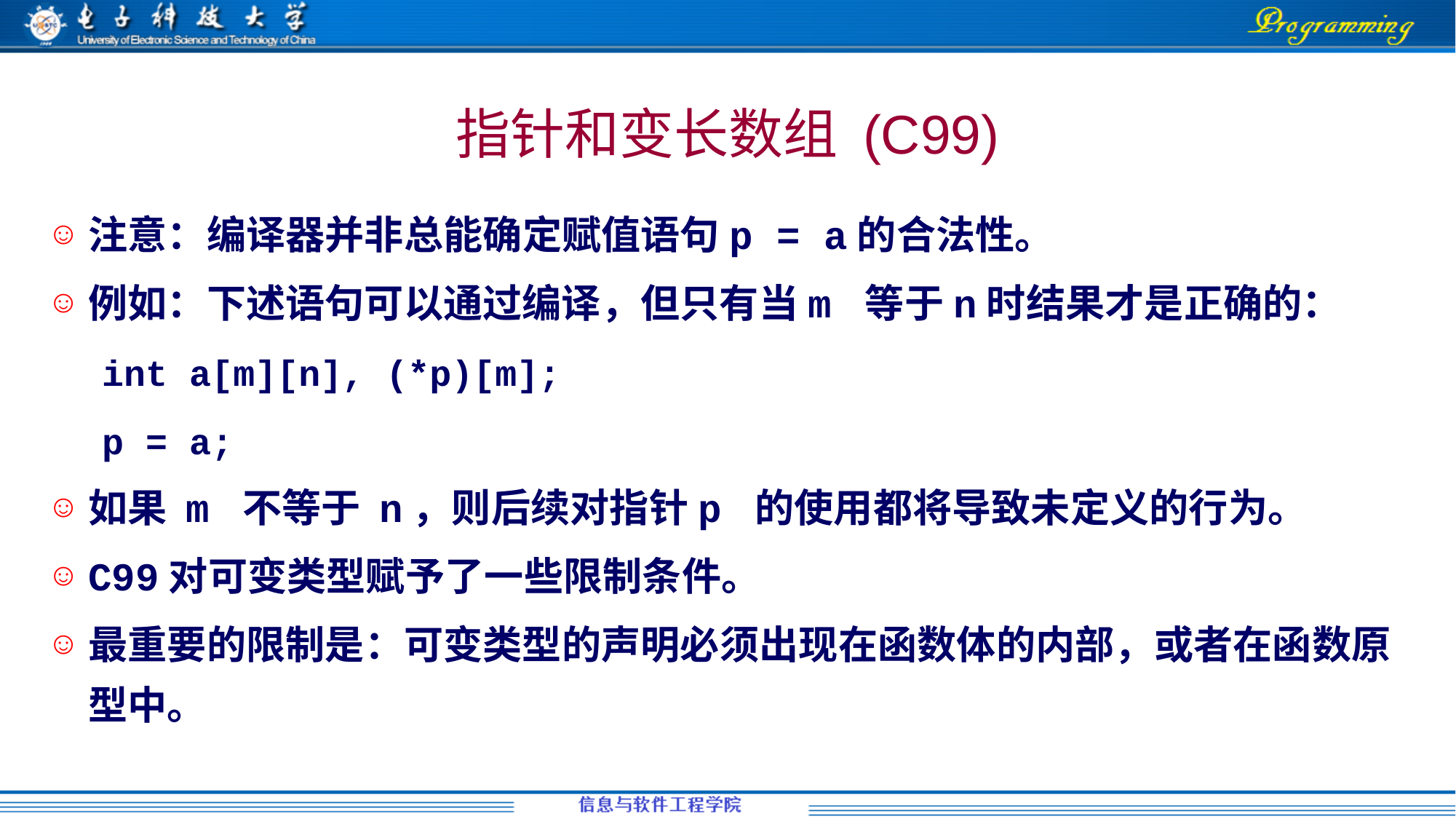

指针和变长数组 (C99)
注意：编译器并非总能确定赋值语句p = a的合法性。
例如：下述语句可以通过编译，但只有当m 等于n时结果才是正确的：
int a[m][n], (*p)[m];
p = a;
如果 m 不等于 n，则后续对指针p 的使用都将导致未定义的行为。
C99对可变类型赋予了一些限制条件。
最重要的限制是：可变类型的声明必须出现在函数体的内部，或者在函数原型中。